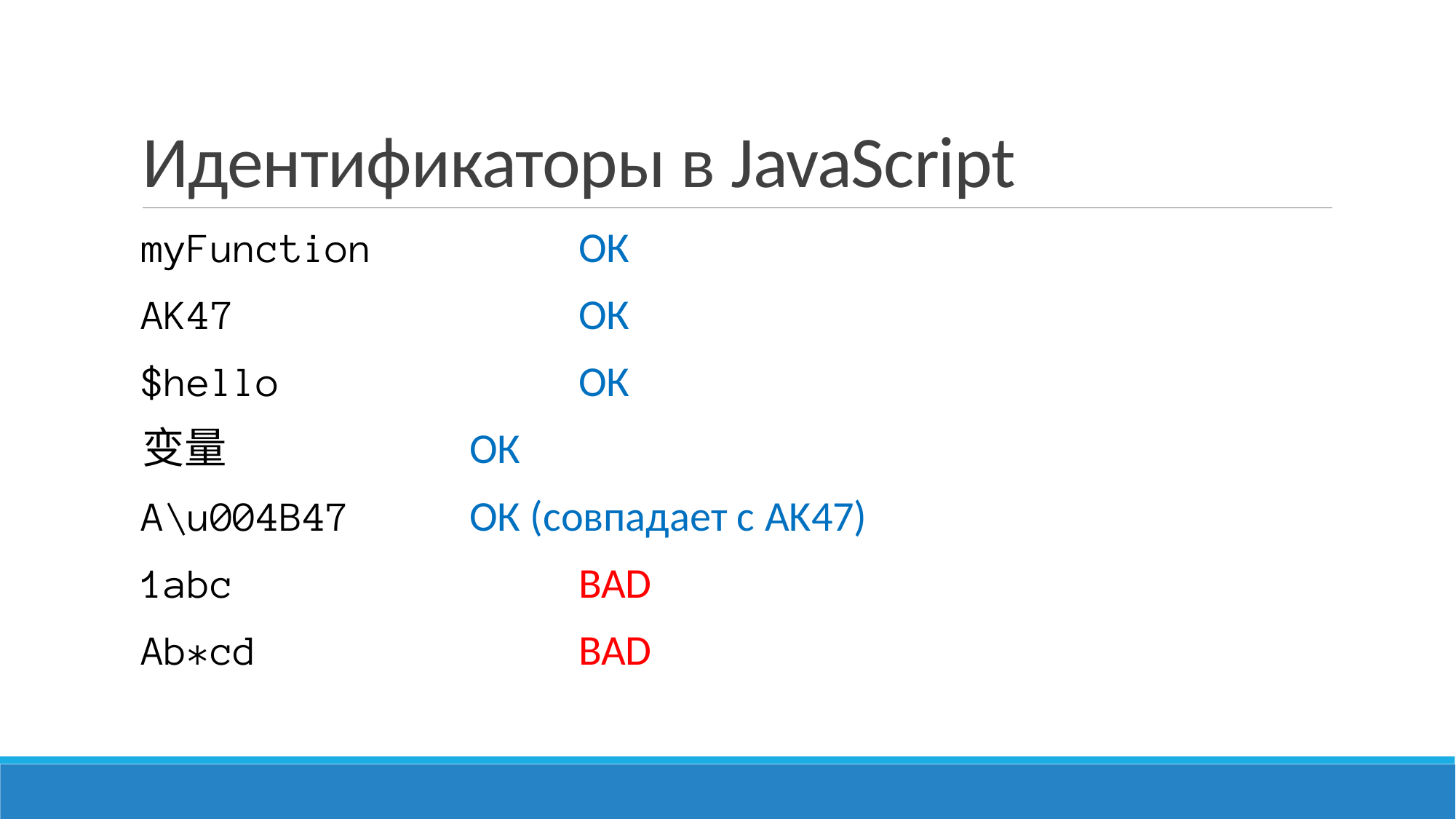

# Идентификаторы в JavaScript
myFunction  		ОК
AK47                     		ОК
$hello           		ОК
变量        		ОК
A\u004B47		ОК (совпадает с AK47)
1abc       		BAD
Ab*cd      		BAD